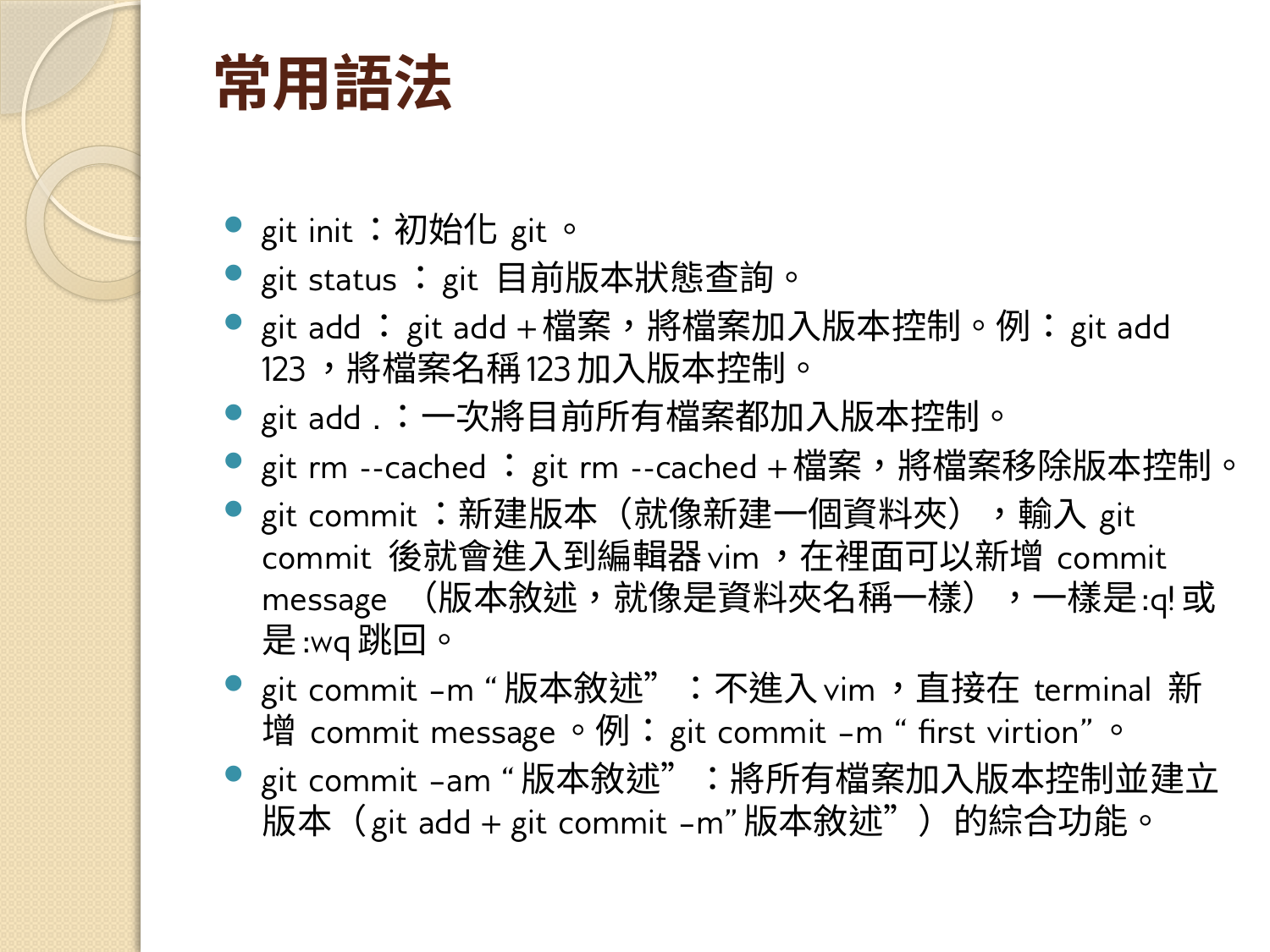

# 常用語法
git init：初始化 git。
git status：git 目前版本狀態查詢。
git add：git add +檔案，將檔案加入版本控制。例：git add 123，將檔案名稱123加入版本控制。
git add .：一次將目前所有檔案都加入版本控制。
git rm --cached：git rm --cached +檔案，將檔案移除版本控制。
git commit：新建版本（就像新建一個資料夾），輸入 git commit 後就會進入到編輯器vim，在裡面可以新增 commit message （版本敘述，就像是資料夾名稱一樣），一樣是:q!或是:wq跳回。
git commit –m “版本敘述”：不進入vim，直接在 terminal 新增 commit message。例：git commit –m “ first virtion”。
git commit –am “版本敘述”：將所有檔案加入版本控制並建立版本（git add + git commit –m”版本敘述”）的綜合功能。